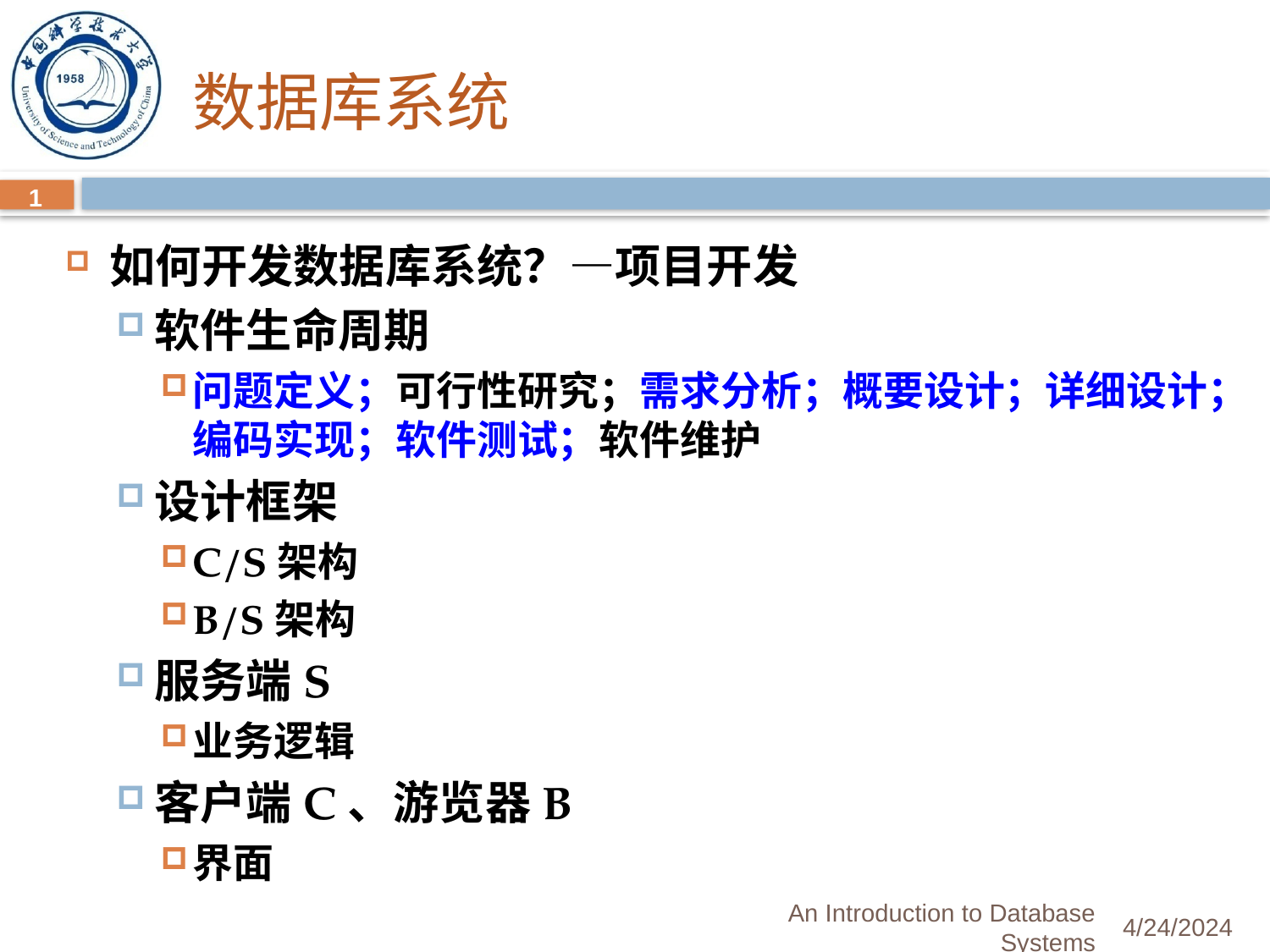

# 数据库系统
1
如何开发数据库系统？—项目开发
软件生命周期
问题定义；可行性研究；需求分析；概要设计；详细设计；编码实现；软件测试；软件维护
设计框架
C/S架构
B/S架构
服务端S
业务逻辑
客户端C、游览器B
界面

An Introduction to Database Systems
4/24/2024